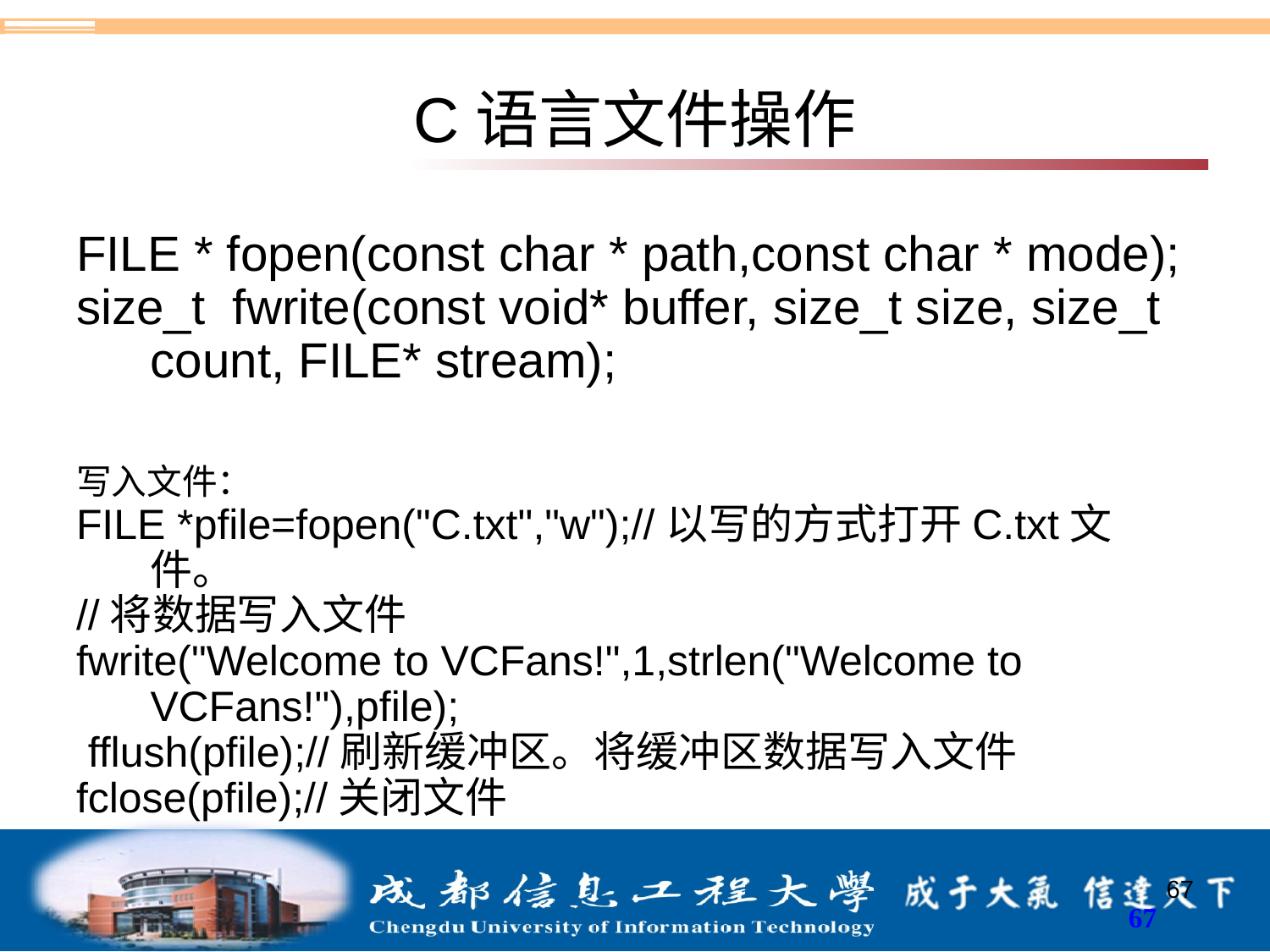

# C语言文件操作
FILE * fopen(const char * path,const char * mode);
size_t  fwrite(const void* buffer, size_t size, size_t count, FILE* stream);

写入文件：
FILE *pfile=fopen("C.txt","w");//以写的方式打开C.txt文件。
//将数据写入文件
fwrite("Welcome to VCFans!",1,strlen("Welcome to VCFans!"),pfile);
 fflush(pfile);//刷新缓冲区。将缓冲区数据写入文件
fclose(pfile);//关闭文件